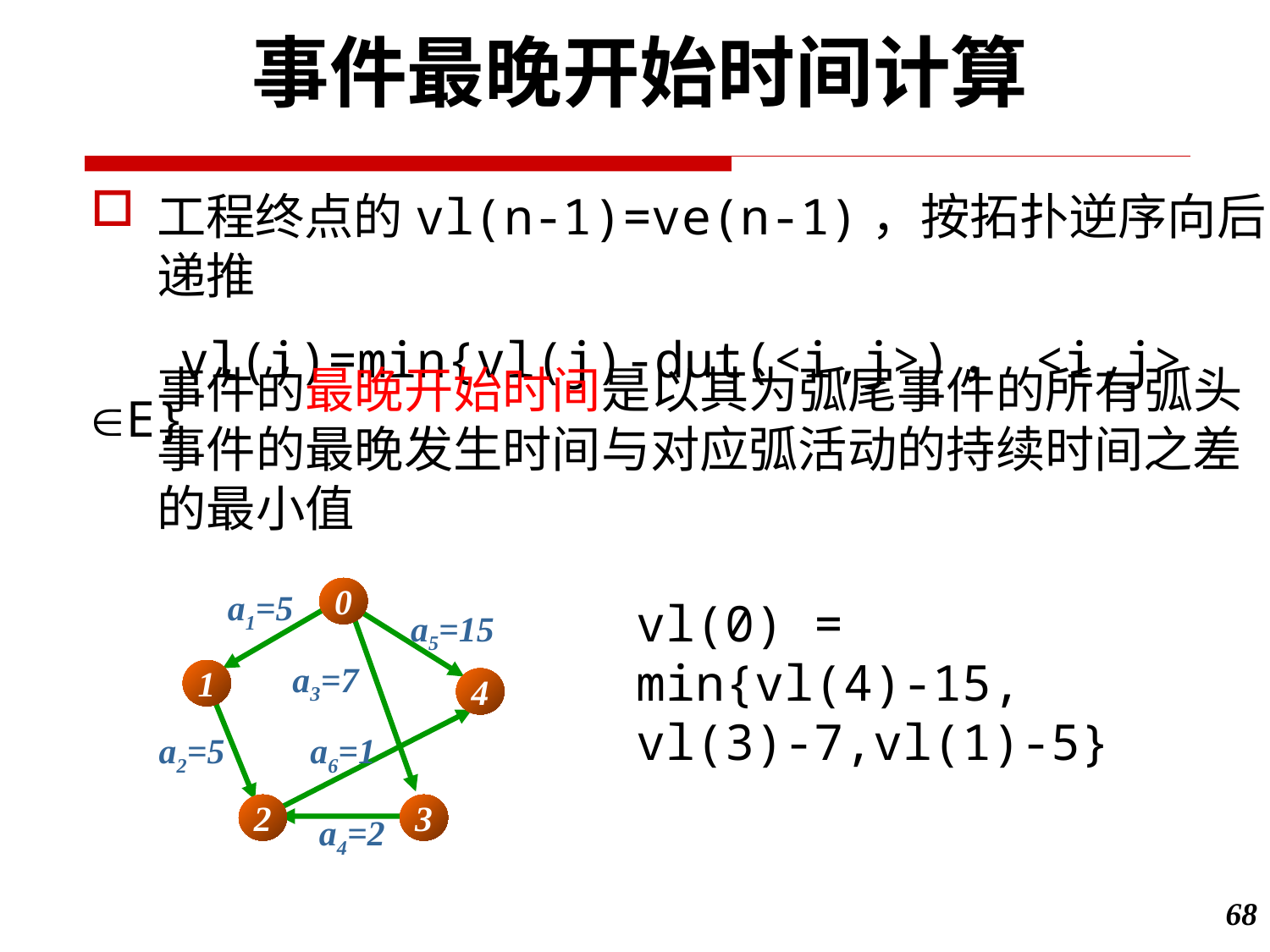

事件最晚开始时间计算
工程终点的vl(n-1)=ve(n-1)，按拓扑逆序向后递推
   vl(i)=min{vl(j)-dut(<i,j>)， <i,j> ∈E}

事件的最晚开始时间是以其为弧尾事件的所有弧头事件的最晚发生时间与对应弧活动的持续时间之差的最小值
0

1
4

2
3

a1=5
a5=15
a3=7
a2=5
a6=1
a4=2
vl(0) = min{vl(4)-15, vl(3)-7,vl(1)-5}
68